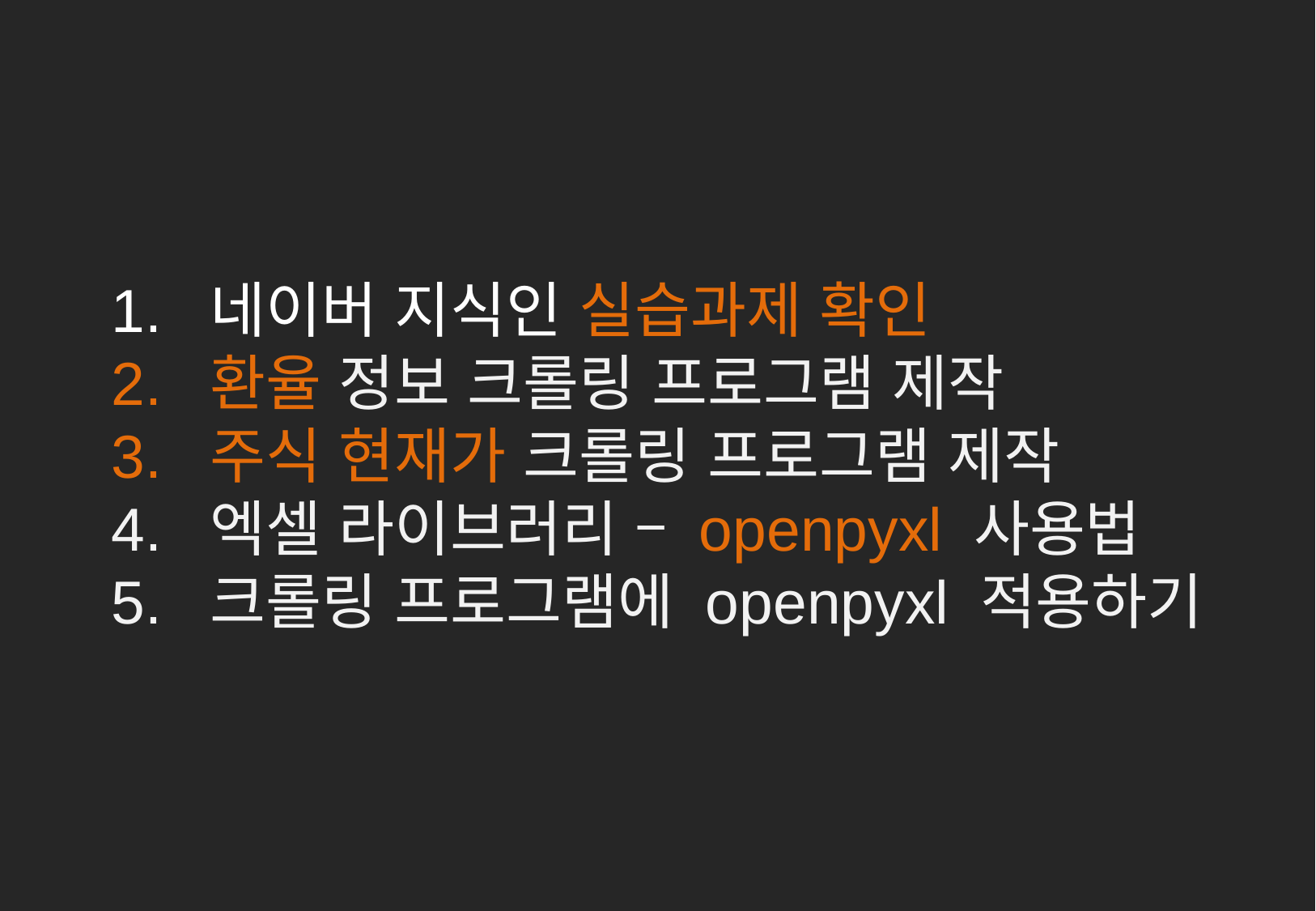

네이버 지식인 실습과제 확인
환율 정보 크롤링 프로그램 제작
주식 현재가 크롤링 프로그램 제작
엑셀 라이브러리 – openpyxl 사용법
크롤링 프로그램에 openpyxl 적용하기